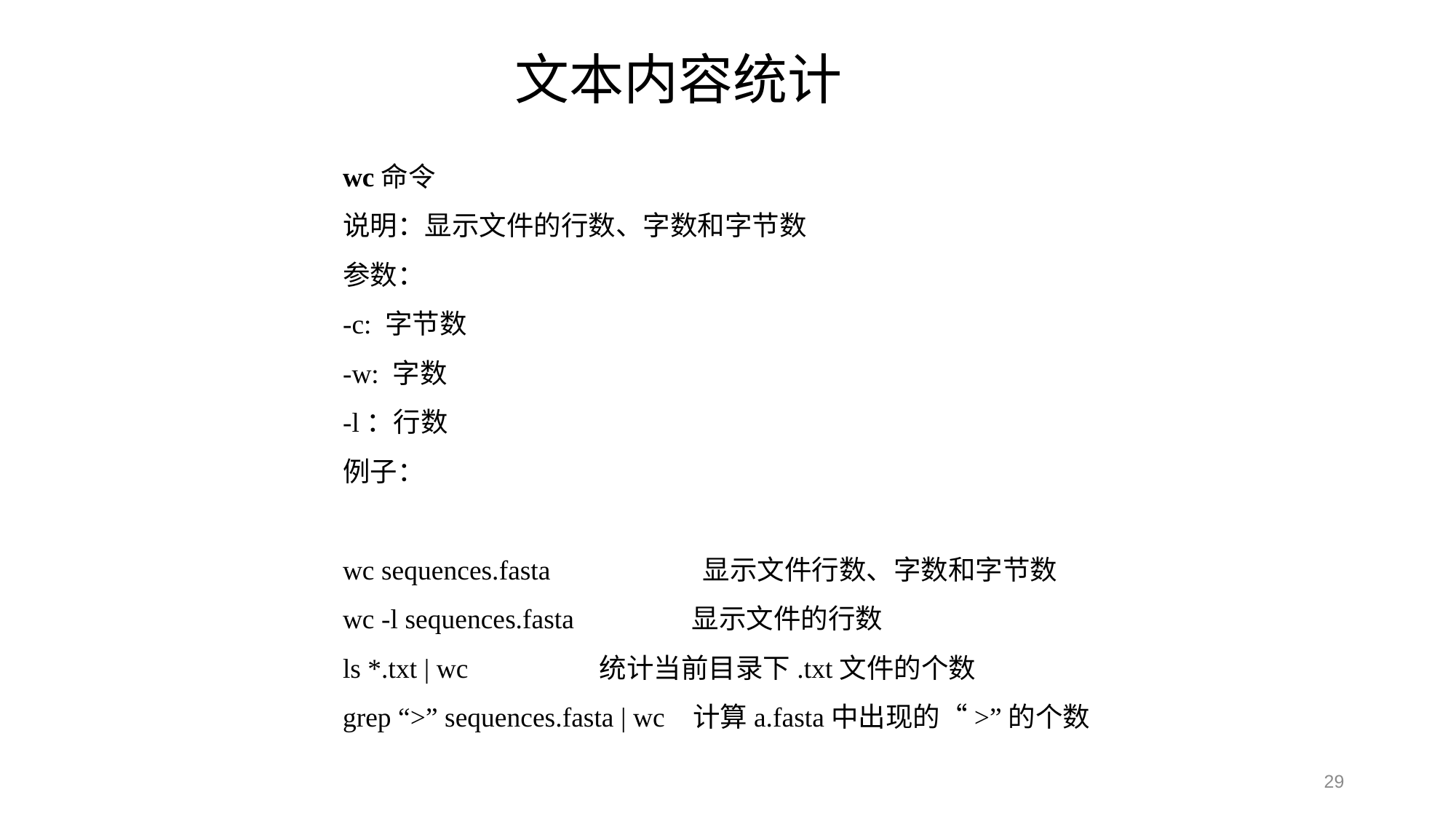

文本内容统计
wc命令
说明：显示文件的行数、字数和字节数
参数：
-c: 字节数
-w: 字数
-l：行数
例子：

wc sequences.fasta                     显示文件行数、字数和字节数
wc -l sequences.fasta                显示文件的行数
ls *.txt | wc                  统计当前目录下.txt文件的个数
grep “>” sequences.fasta | wc   计算a.fasta中出现的“>”的个数
29